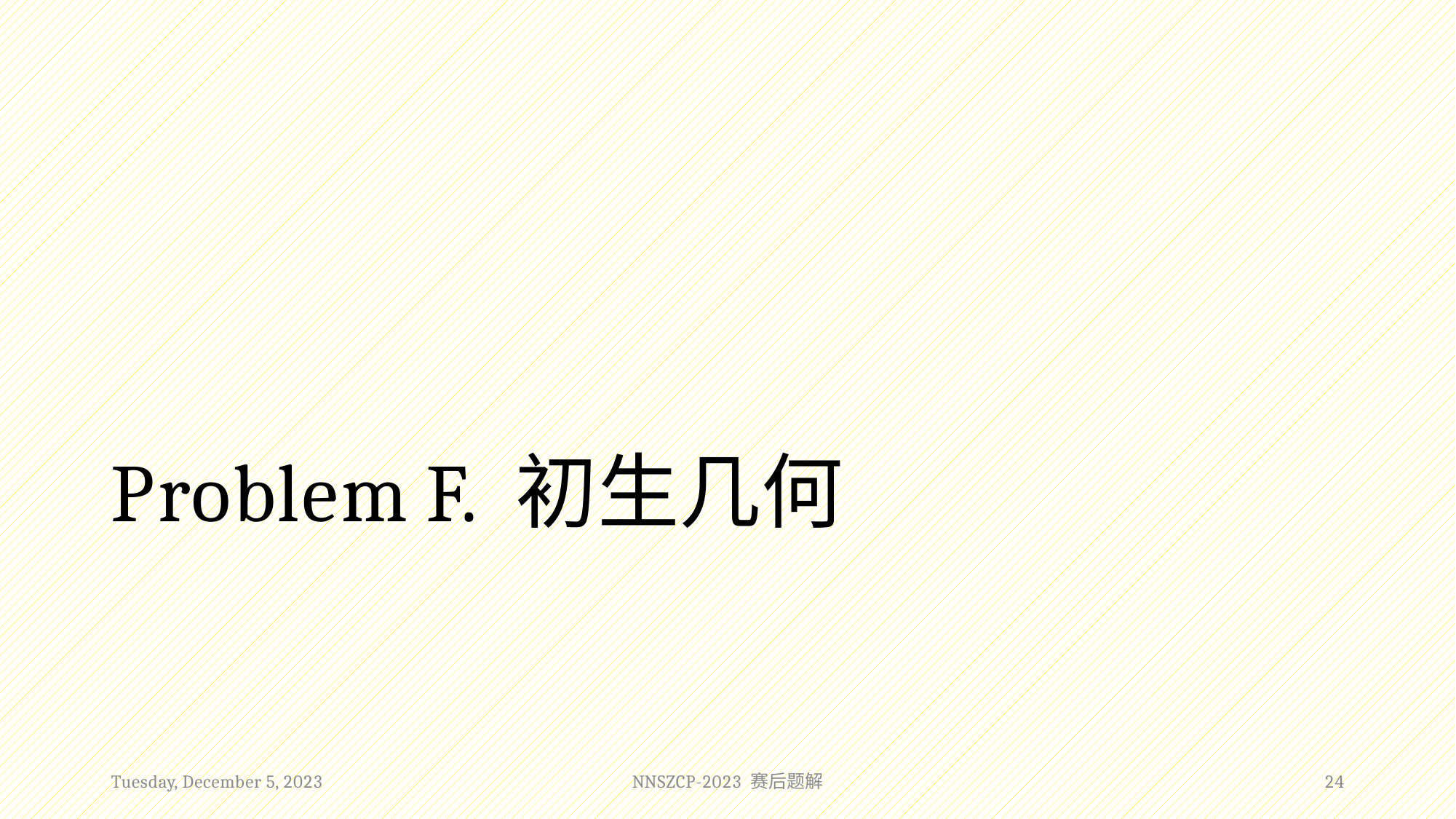

# Problem F. 初生几何
Tuesday, December 5, 2023
NNSZCP-2023 赛后题解
24